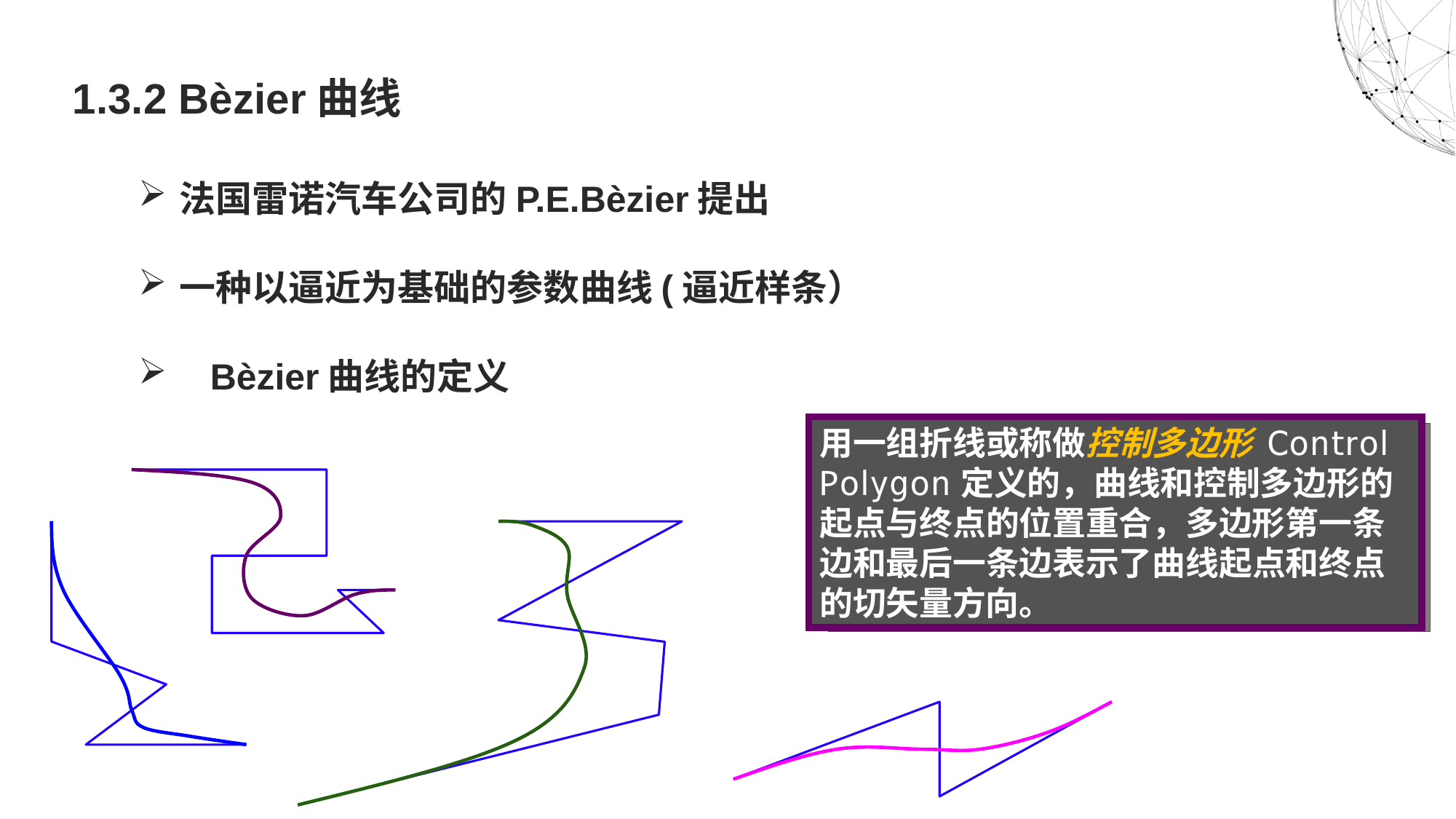

# 1.3.2 Bèzier曲线
法国雷诺汽车公司的P.E.Bèzier提出
一种以逼近为基础的参数曲线(逼近样条）
   Bèzier曲线的定义

用一组折线或称做控制多边形 Control Polygon定义的，曲线和控制多边形的起点与终点的位置重合，多边形第一条边和最后一条边表示了曲线起点和终点的切矢量方向。
用一组折线或称做特征多边形定义的，曲线和特征多边形的起点与终点的位置重合，多边形第一条边和最后一条边表示了曲线起点和终点的切矢量方向